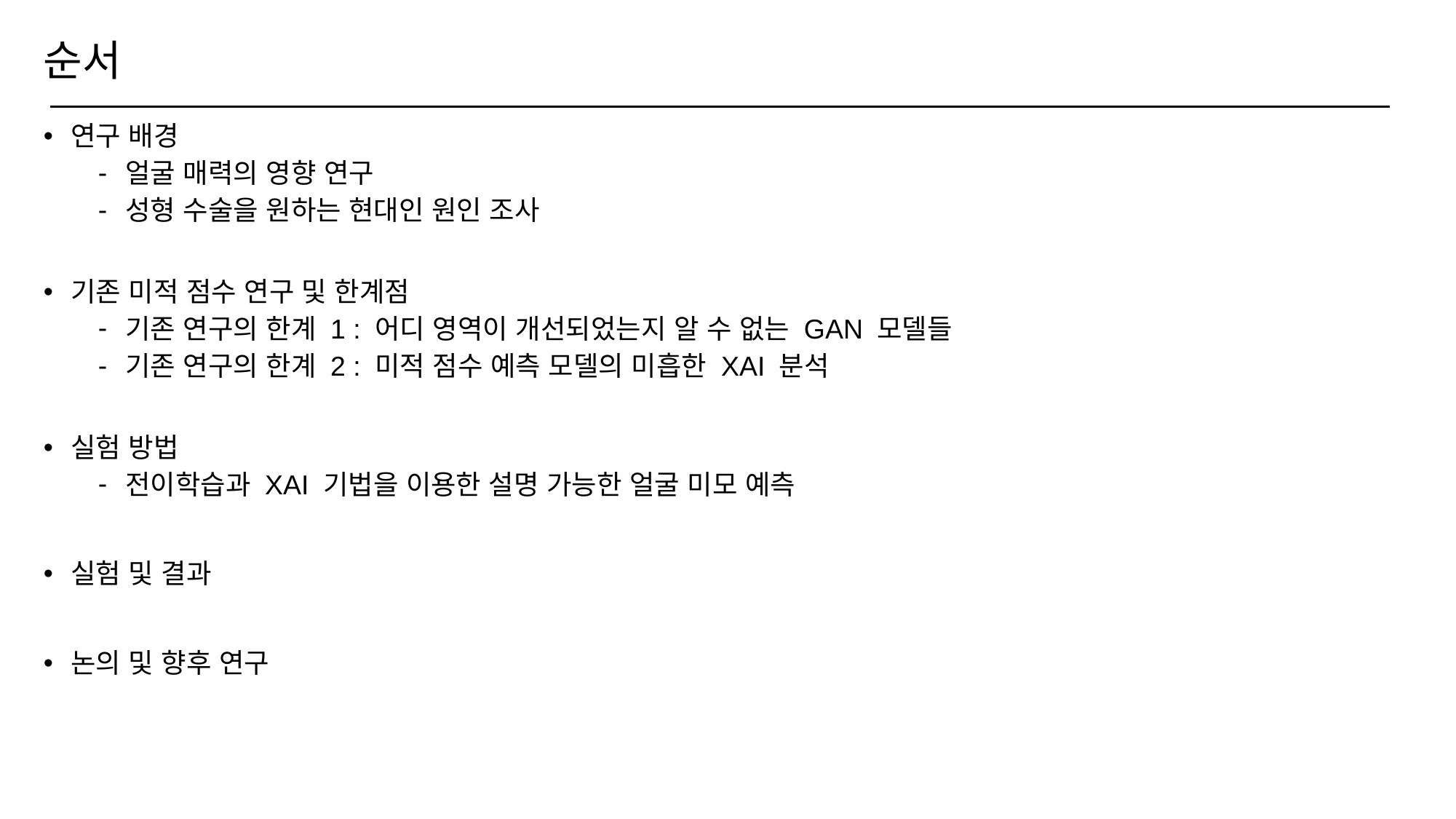

# 순서
연구 배경
얼굴 매력의 영향 연구
성형 수술을 원하는 현대인 원인 조사

기존 미적 점수 연구 및 한계점
기존 연구의 한계 1 : 어디 영역이 개선되었는지 알 수 없는 GAN 모델들
기존 연구의 한계 2 : 미적 점수 예측 모델의 미흡한 XAI 분석

실험 방법
전이학습과 XAI 기법을 이용한 설명 가능한 얼굴 미모 예측

실험 및 결과

논의 및 향후 연구